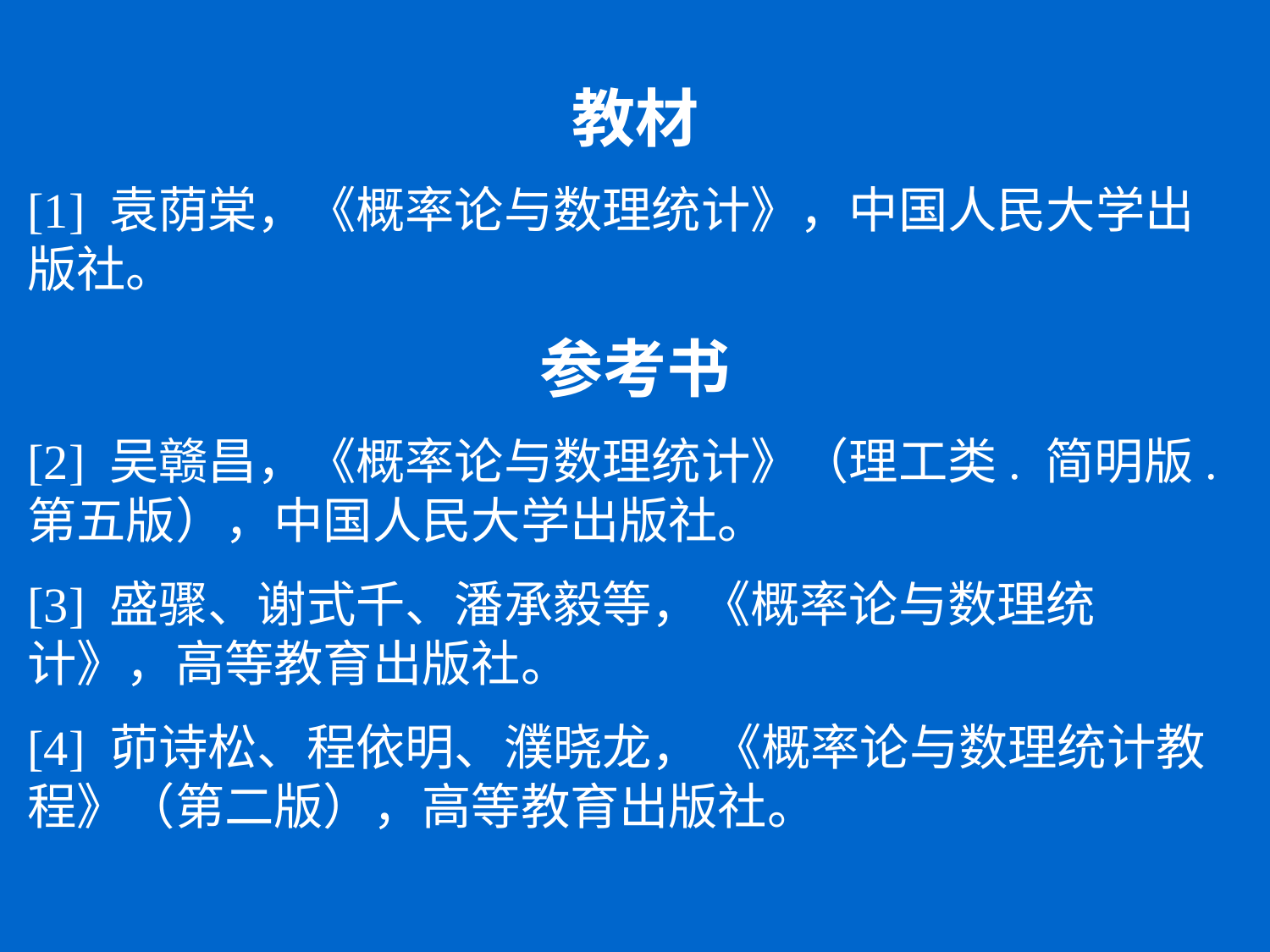

教材
[1] 袁荫棠，《概率论与数理统计》，中国人民大学出版社。
参考书
[2] 吴赣昌，《概率论与数理统计》（理工类. 简明版.第五版），中国人民大学出版社。
[3] 盛骤、谢式千、潘承毅等，《概率论与数理统计》，高等教育出版社。
[4] 茆诗松、程依明、濮晓龙， 《概率论与数理统计教程》（第二版），高等教育出版社。